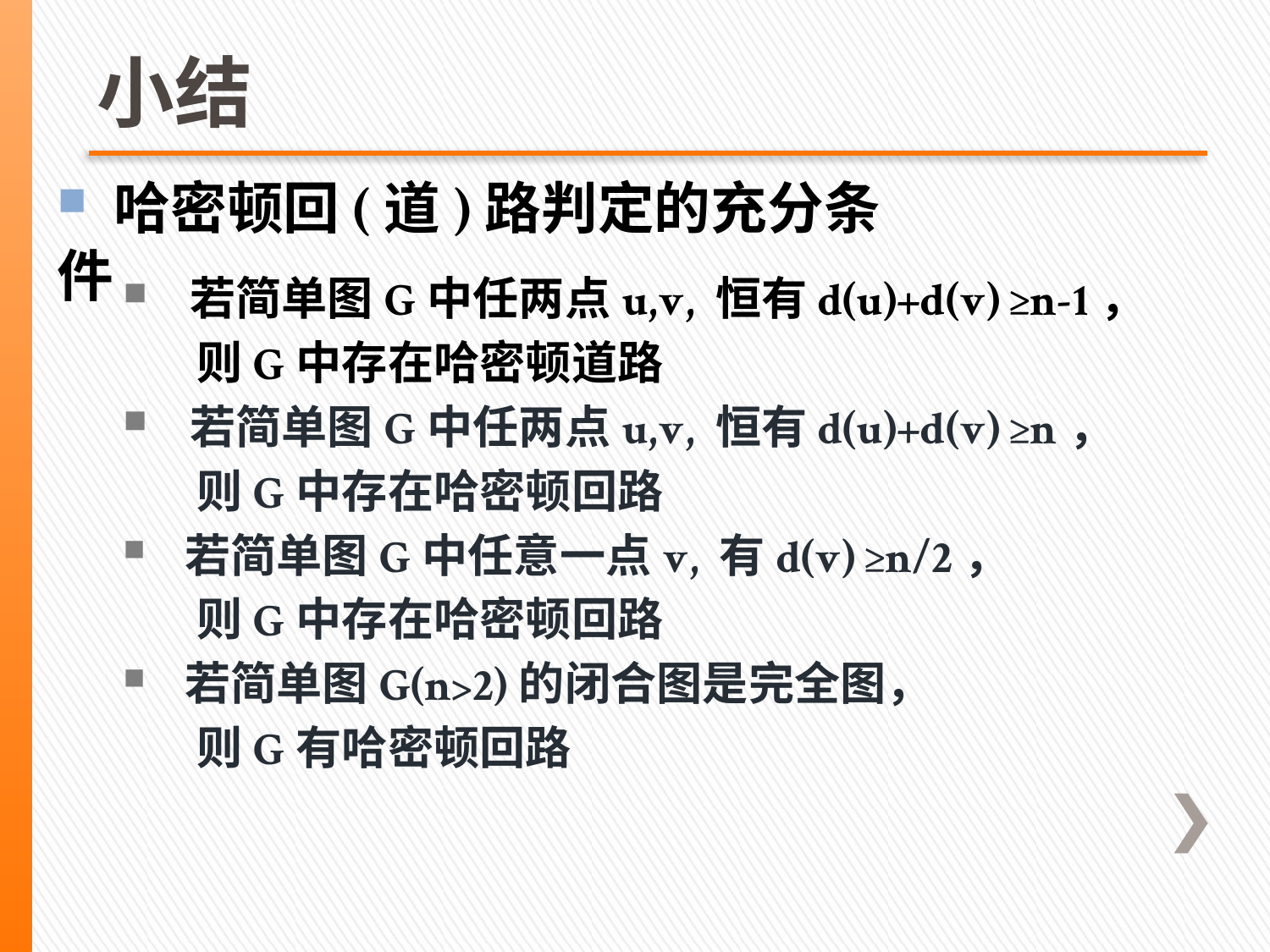

# 小结
 哈密顿回(道)路判定的充分条件
   若简单图G中任两点u,v, 恒有d(u)+d(v) ≥n-1，
      则G中存在哈密顿道路
   若简单图G中任两点u,v, 恒有d(u)+d(v) ≥n，
      则G中存在哈密顿回路
   若简单图G中任意一点v, 有d(v) ≥n/2，
      则G中存在哈密顿回路
   若简单图G(n>2)的闭合图是完全图，
      则G有哈密顿回路